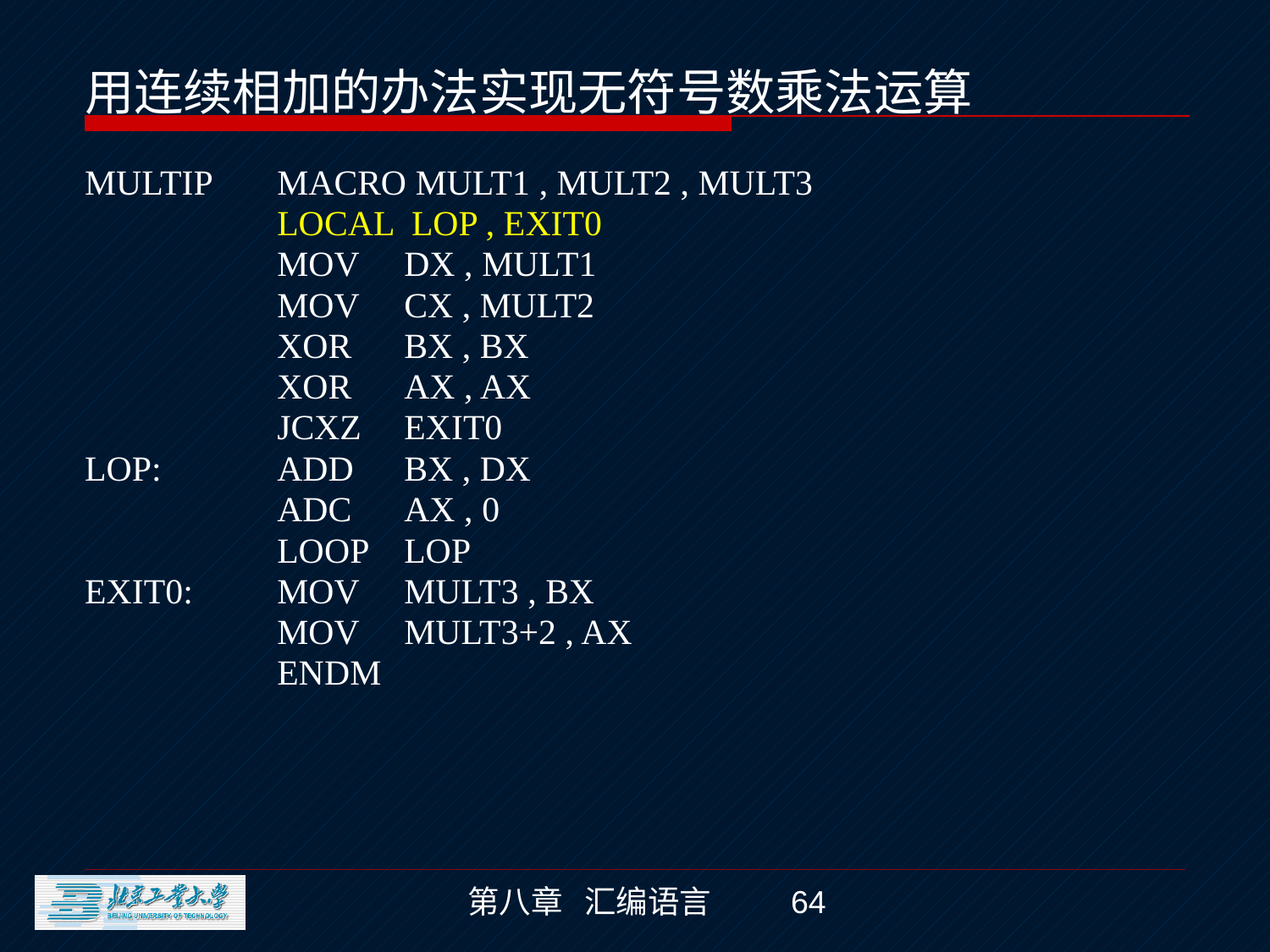

用连续相加的办法实现无符号数乘法运算

MULTIP	MACRO MULT1 , MULT2 , MULT3
		LOCAL  LOP , EXIT0
		MOV	DX , MULT1
		MOV	CX , MULT2
		XOR	BX , BX
		XOR	AX , AX
		JCXZ	EXIT0
LOP:	ADD	BX , DX
		ADC	AX , 0
		LOOP	LOP
EXIT0:	MOV	MULT3 , BX
		MOV	MULT3+2 , AX
		ENDM